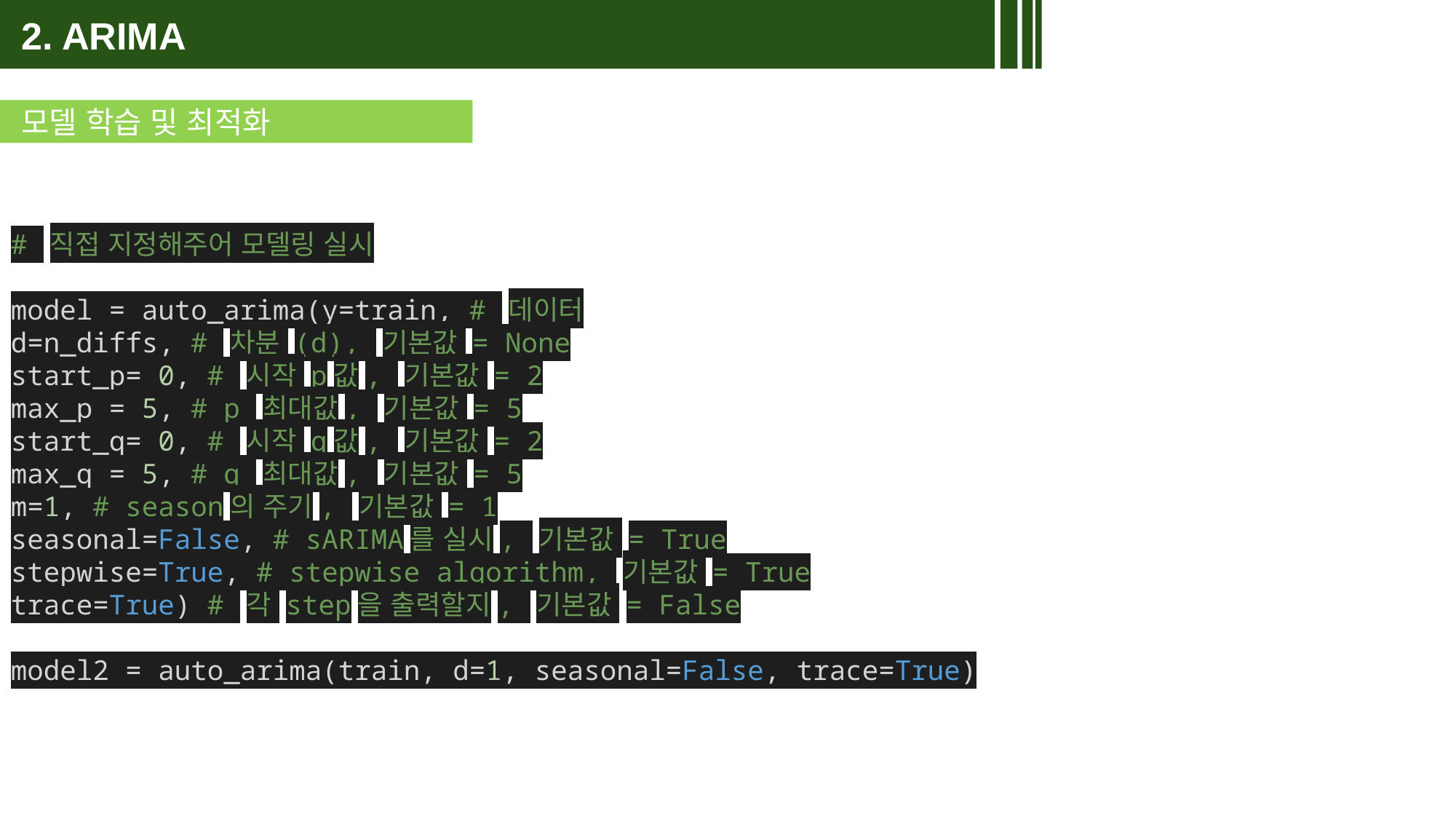

2. ARIMA

모델 학습 및 최적화
# 직접 지정해주어 모델링 실시

model = auto_arima(y=train, # 데이터
d=n_diffs, # 차분 (d), 기본값 = None
start_p= 0, # 시작 p값, 기본값 = 2
max_p = 5, # p 최대값, 기본값 = 5
start_q= 0, # 시작 q값, 기본값 = 2
max_q = 5, # q 최대값, 기본값 = 5
m=1, # season의 주기, 기본값 = 1
seasonal=False, # sARIMA를 실시, 기본값 = True
stepwise=True, # stepwise algorithm, 기본값 = True
trace=True) # 각 step을 출력할지, 기본값 = False

model2 = auto_arima(train, d=1, seasonal=False, trace=True)